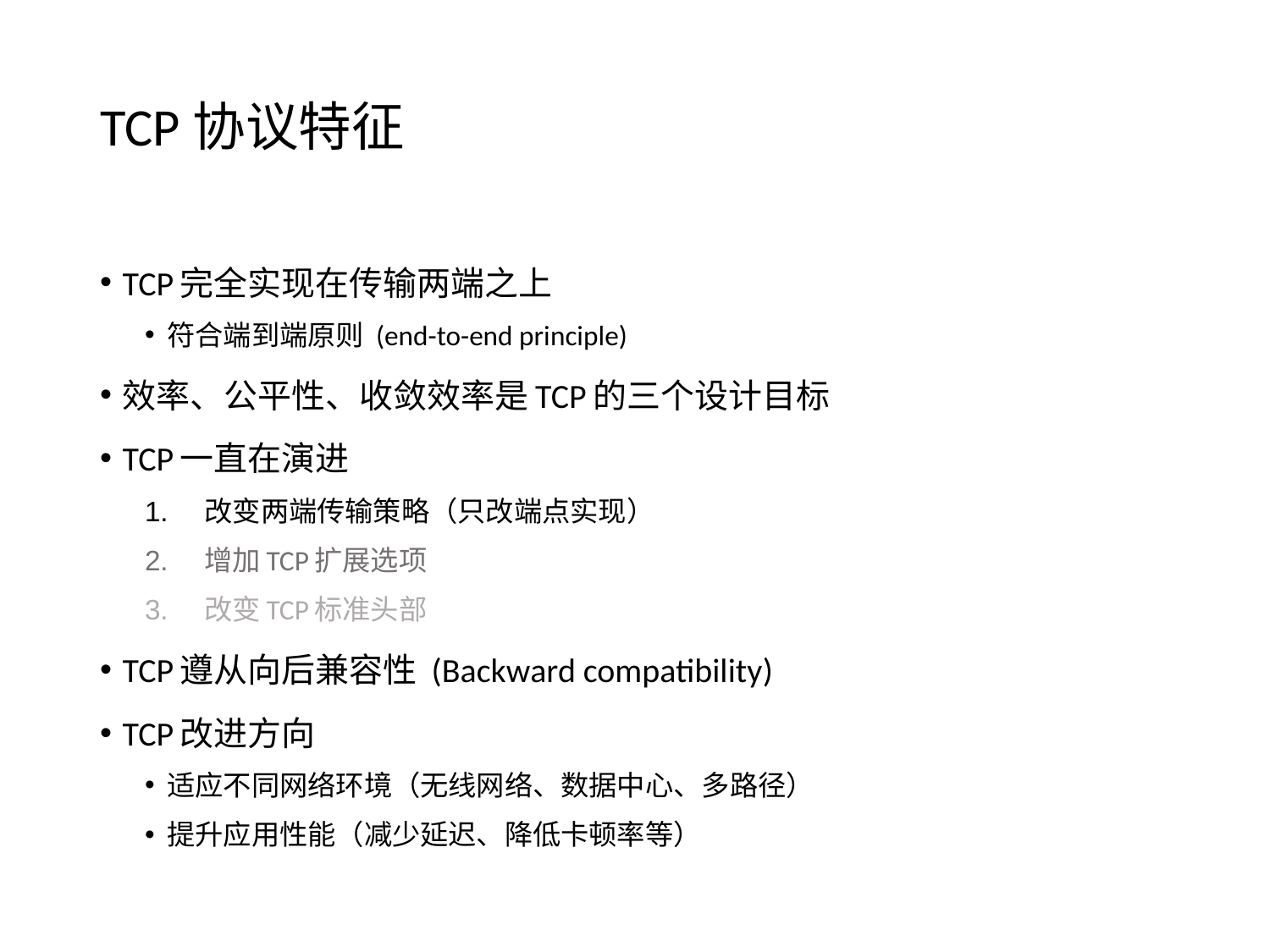

# TCP协议特征
TCP完全实现在传输两端之上
符合端到端原则 (end-to-end principle)
效率、公平性、收敛效率是TCP的三个设计目标
TCP一直在演进
改变两端传输策略（只改端点实现）
增加TCP扩展选项
改变TCP标准头部
TCP遵从向后兼容性 (Backward compatibility)
TCP改进方向
适应不同网络环境（无线网络、数据中心、多路径）
提升应用性能（减少延迟、降低卡顿率等）
7